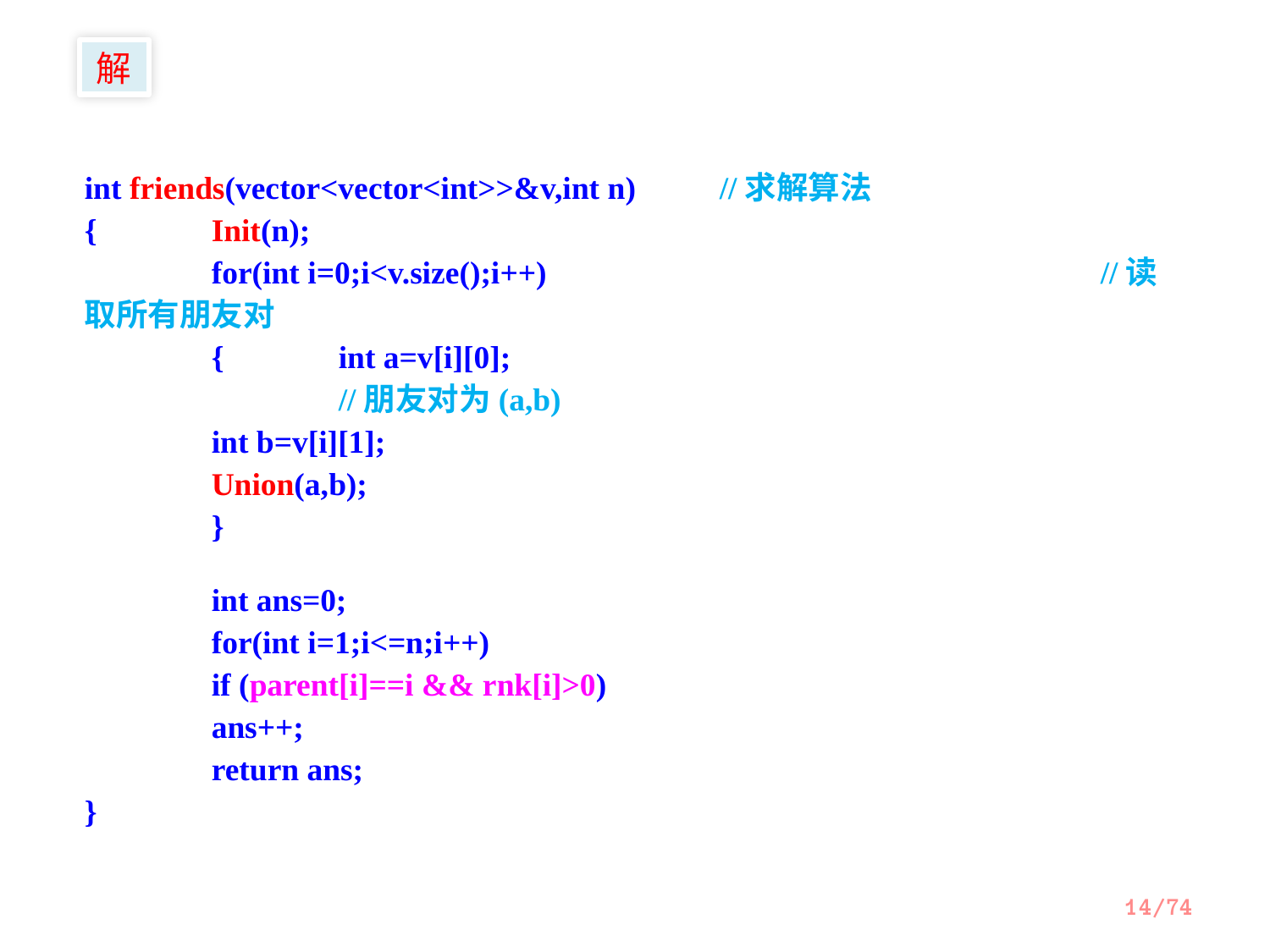

解
int friends(vector<vector<int>>&v,int n) 	//求解算法
{   	Init(n);
    	for(int i=0;i<v.size();i++)					//读取所有朋友对
    	{	int a=v[i][0];							//朋友对为(a,b)
        	int b=v[i][1];
        	Union(a,b);
     	}
     	int ans=0;
     	for(int i=1;i<=n;i++)
          	if (parent[i]==i && rnk[i]>0)
              	ans++;
    	return ans;
}
14/74